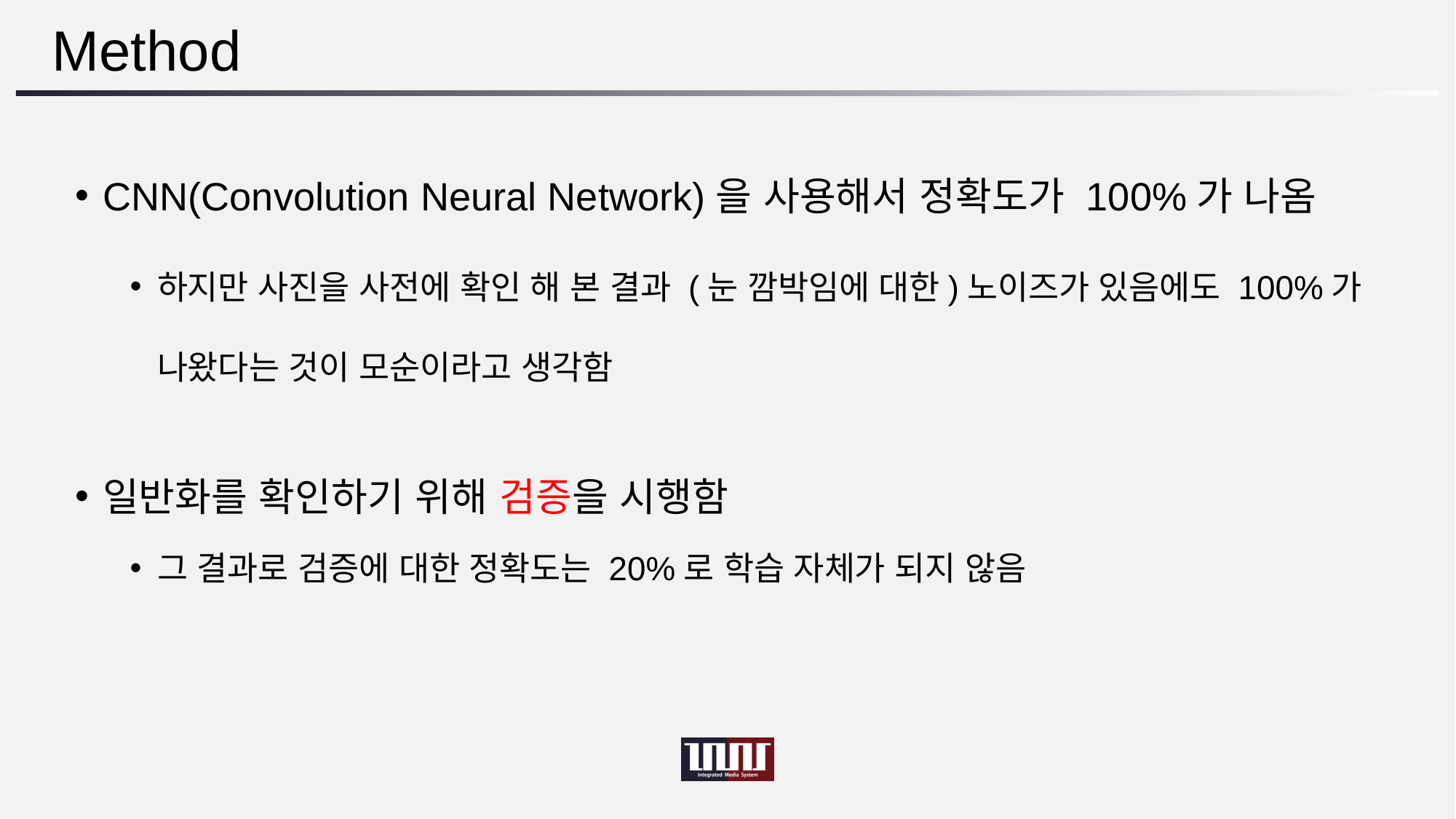

# Method
CNN(Convolution Neural Network)을 사용해서 정확도가 100%가 나옴
하지만 사진을 사전에 확인 해 본 결과 (눈 깜박임에 대한)노이즈가 있음에도 100%가 나왔다는 것이 모순이라고 생각함
일반화를 확인하기 위해 검증을 시행함
그 결과로 검증에 대한 정확도는 20%로 학습 자체가 되지 않음